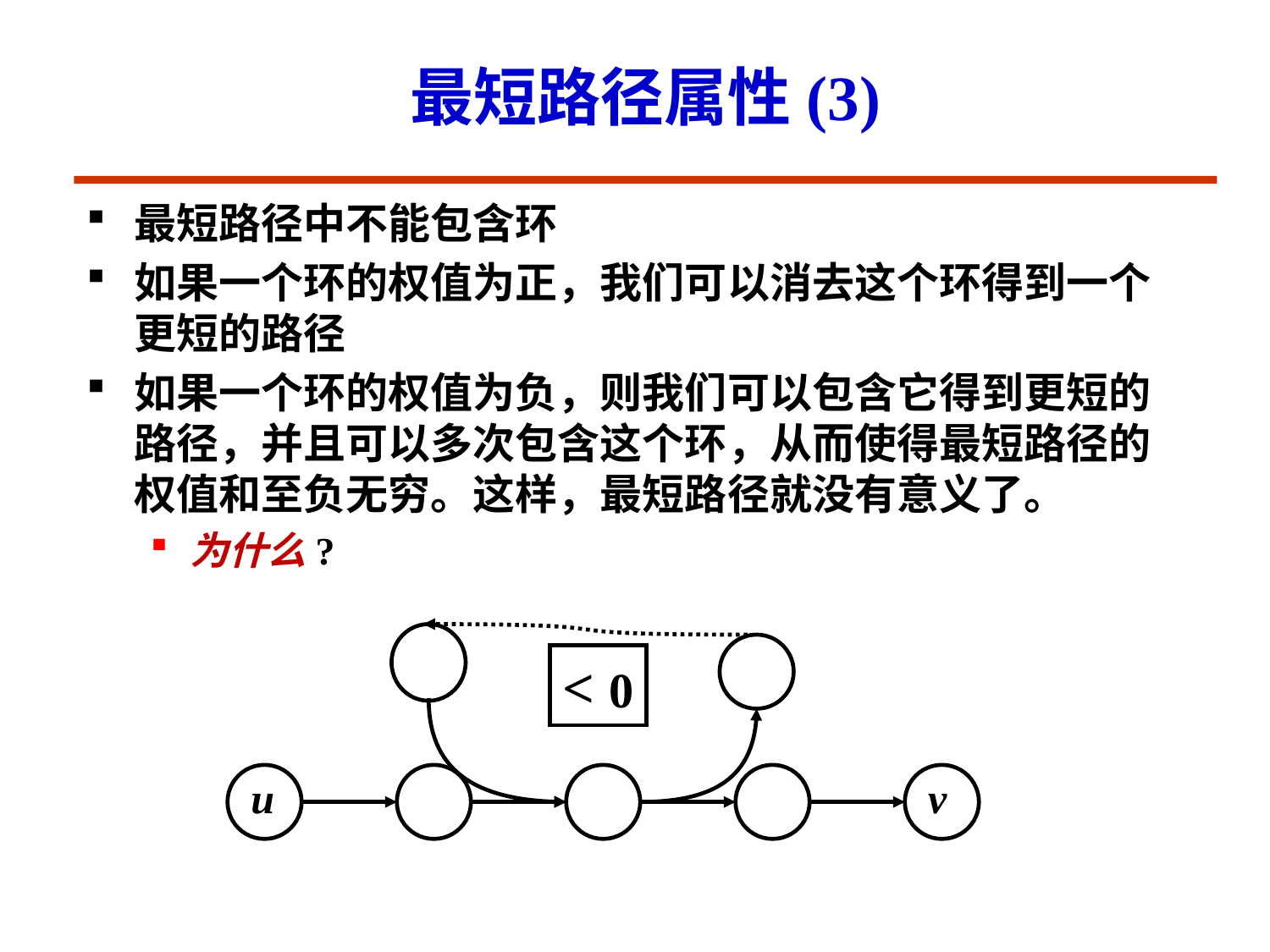

# 最短路径属性(3)
最短路径中不能包含环
如果一个环的权值为正，我们可以消去这个环得到一个更短的路径
如果一个环的权值为负，则我们可以包含它得到更短的路径，并且可以多次包含这个环，从而使得最短路径的权值和至负无穷。这样，最短路径就没有意义了。
为什么?

< 0

u

v